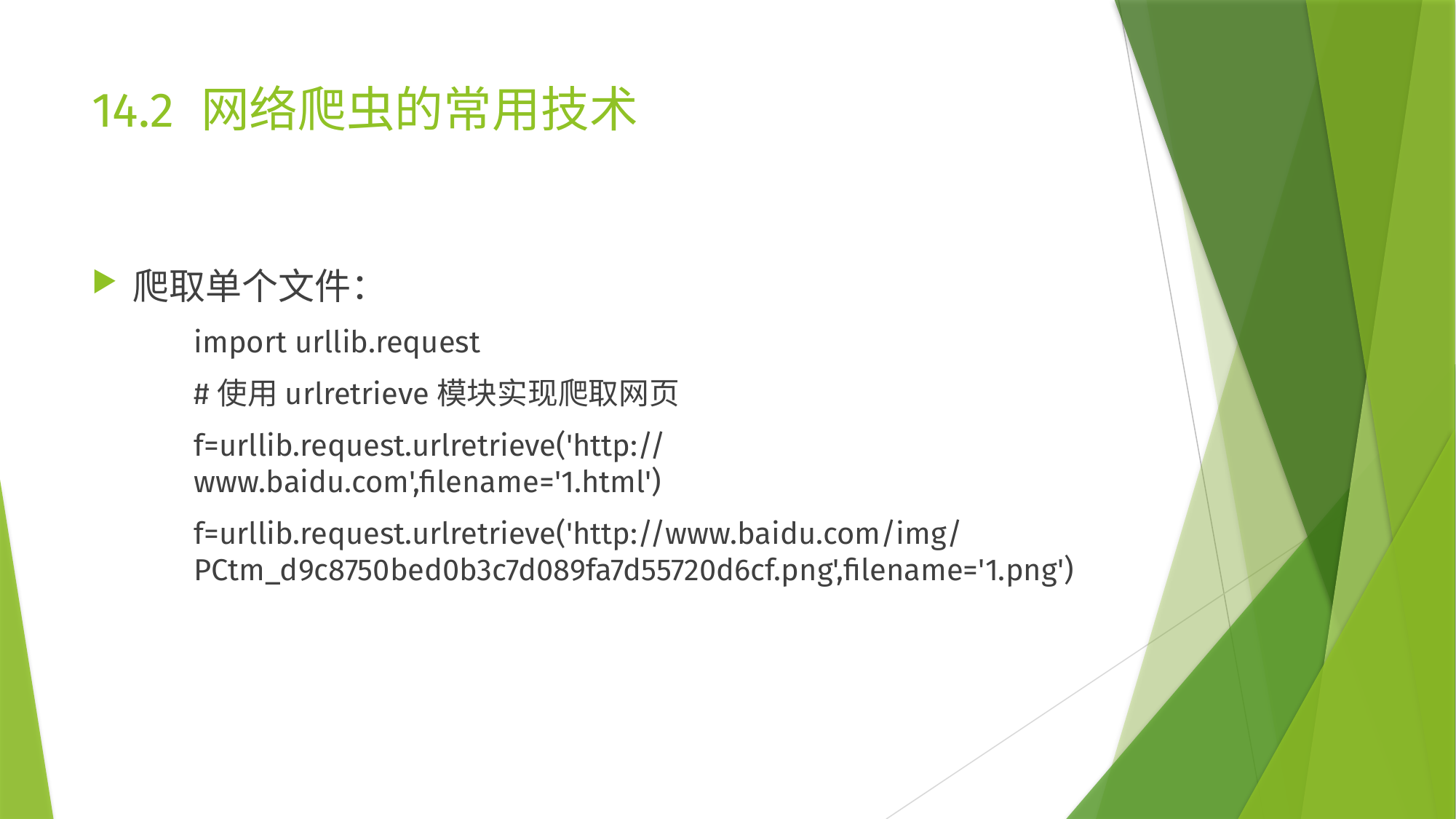

# 14.2	网络爬虫的常用技术
爬取单个文件：
import urllib.request
#使用urlretrieve模块实现爬取网页
f=urllib.request.urlretrieve('http://www.baidu.com',filename='1.html')
f=urllib.request.urlretrieve('http://www.baidu.com/img/PCtm_d9c8750bed0b3c7d089fa7d55720d6cf.png',filename='1.png')